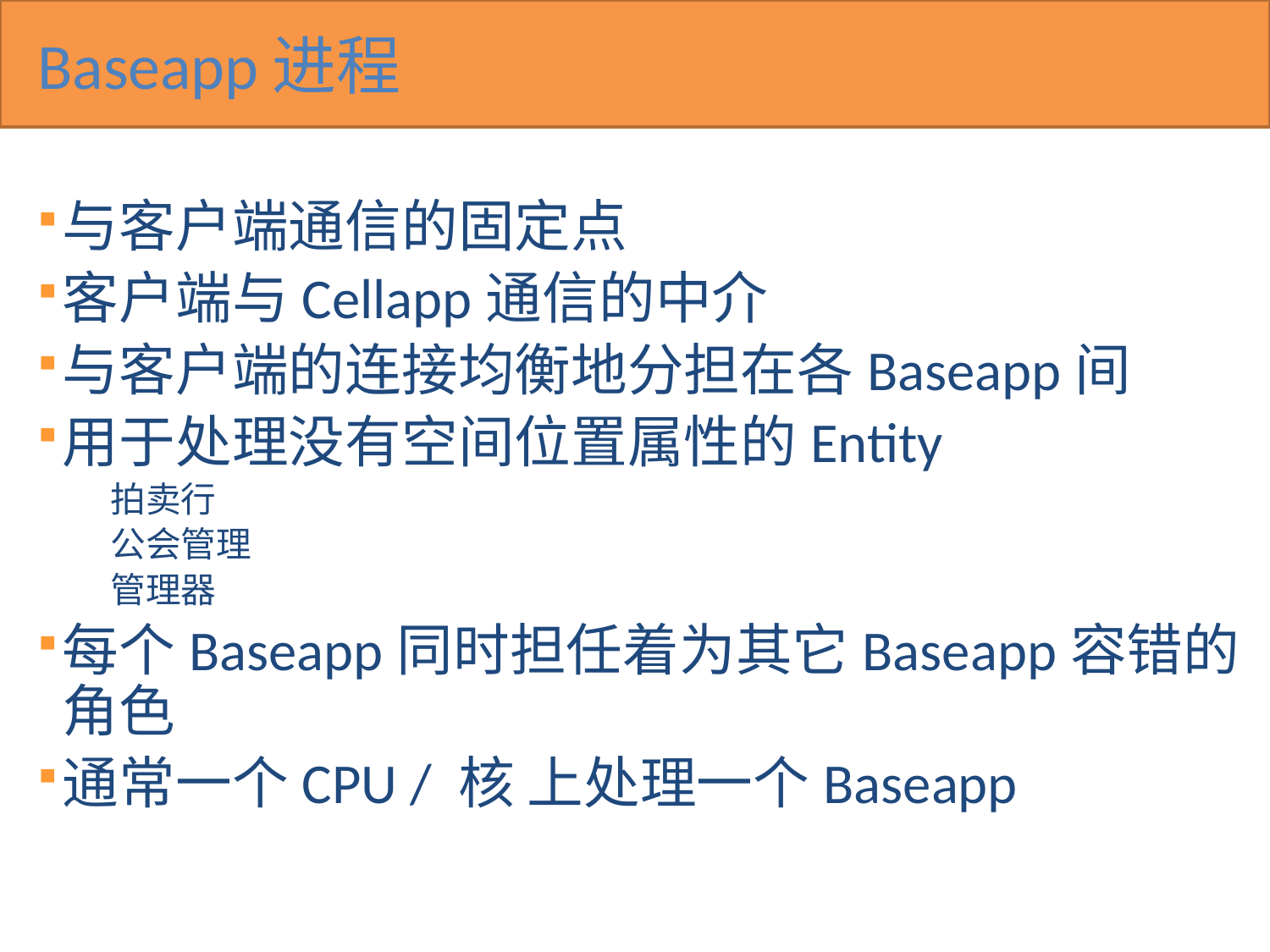

# Baseapp进程
与客户端通信的固定点
客户端与Cellapp通信的中介
与客户端的连接均衡地分担在各Baseapp间
用于处理没有空间位置属性的Entity
     拍卖行
     公会管理
     管理器
每个Baseapp同时担任着为其它Baseapp容错的角色
通常一个CPU / 核 上处理一个Baseapp